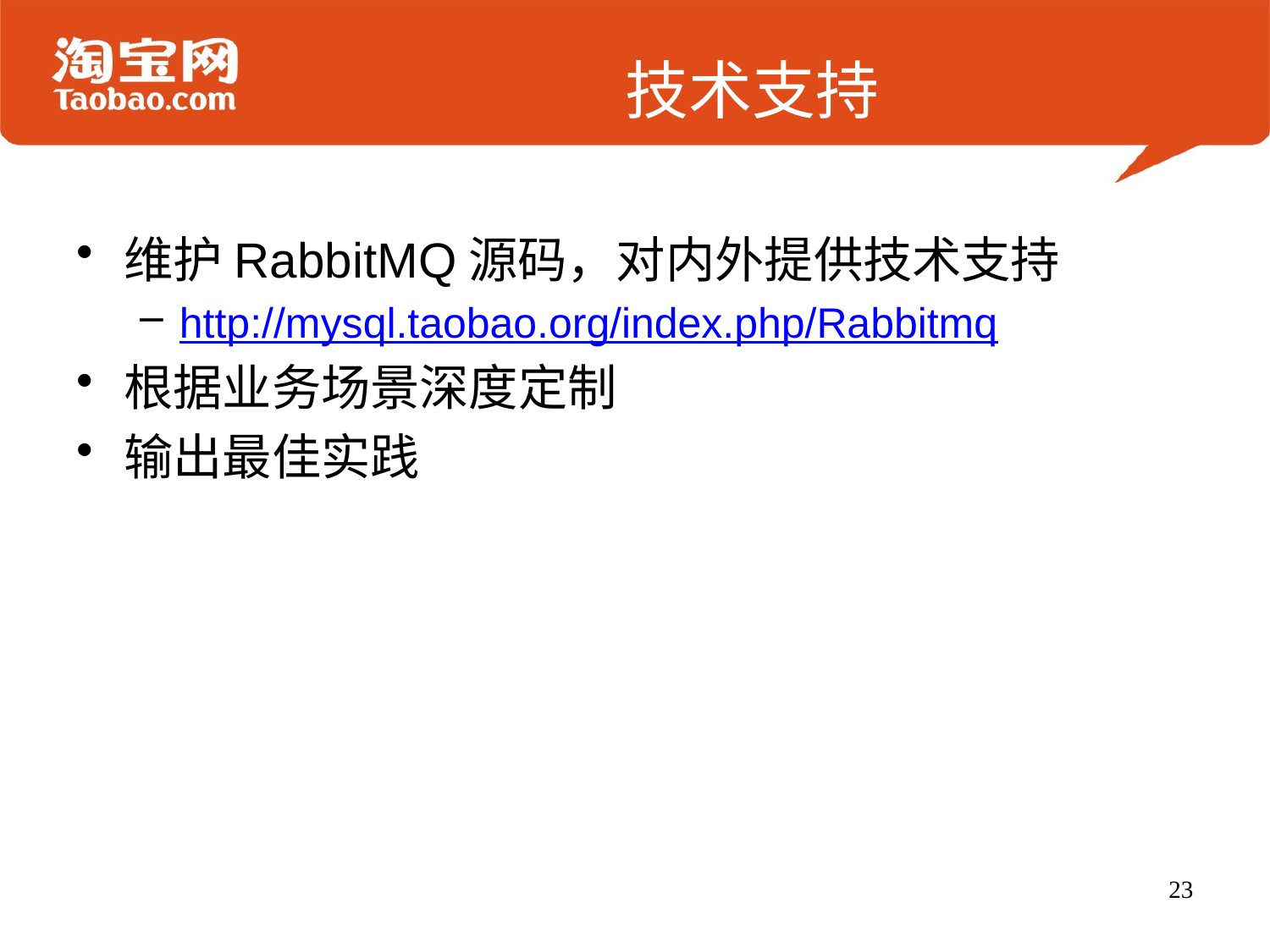

# 技术支持
维护RabbitMQ源码，对内外提供技术支持
http://mysql.taobao.org/index.php/Rabbitmq
根据业务场景深度定制
输出最佳实践

23